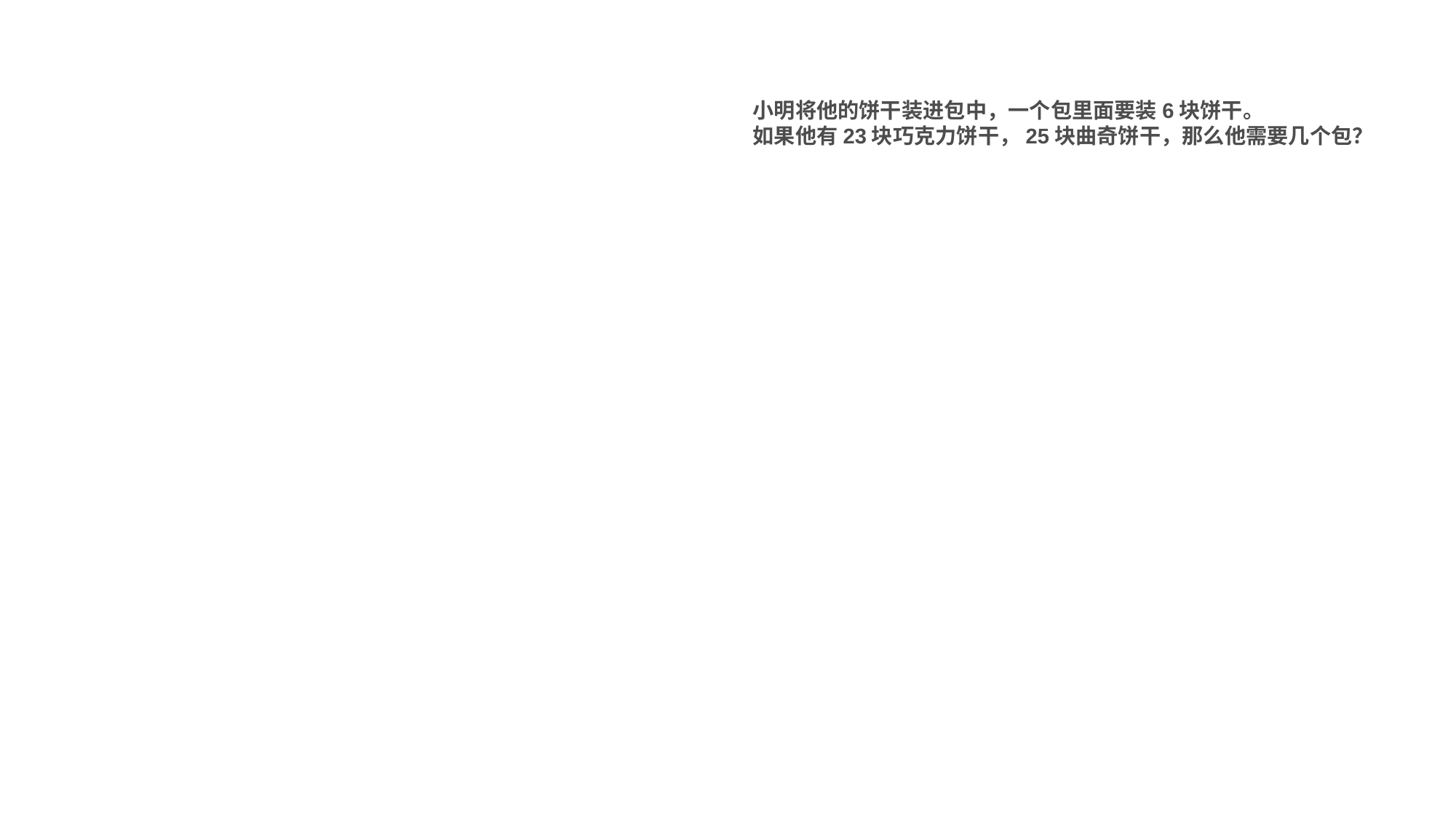

#
小明将他的饼干装进包中，一个包里面要装6块饼干。
如果他有23块巧克力饼干，25块曲奇饼干，那么他需要几个包？